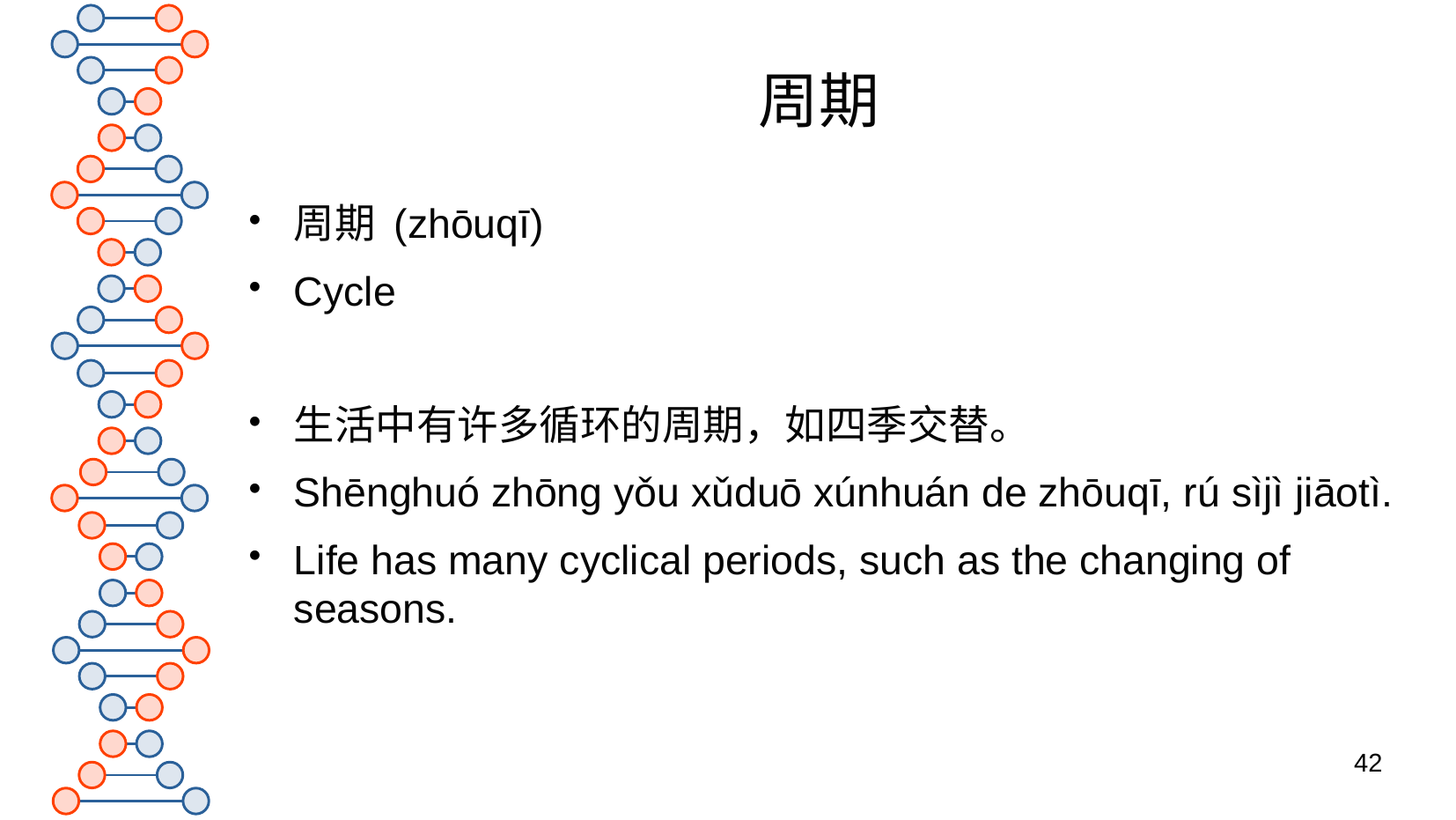

# 周期
周期 (zhōuqī)
Cycle

生活中有许多循环的周期，如四季交替。
Shēnghuó zhōng yǒu xǔduō xúnhuán de zhōuqī, rú sìjì jiāotì.
Life has many cyclical periods, such as the changing of seasons.

42